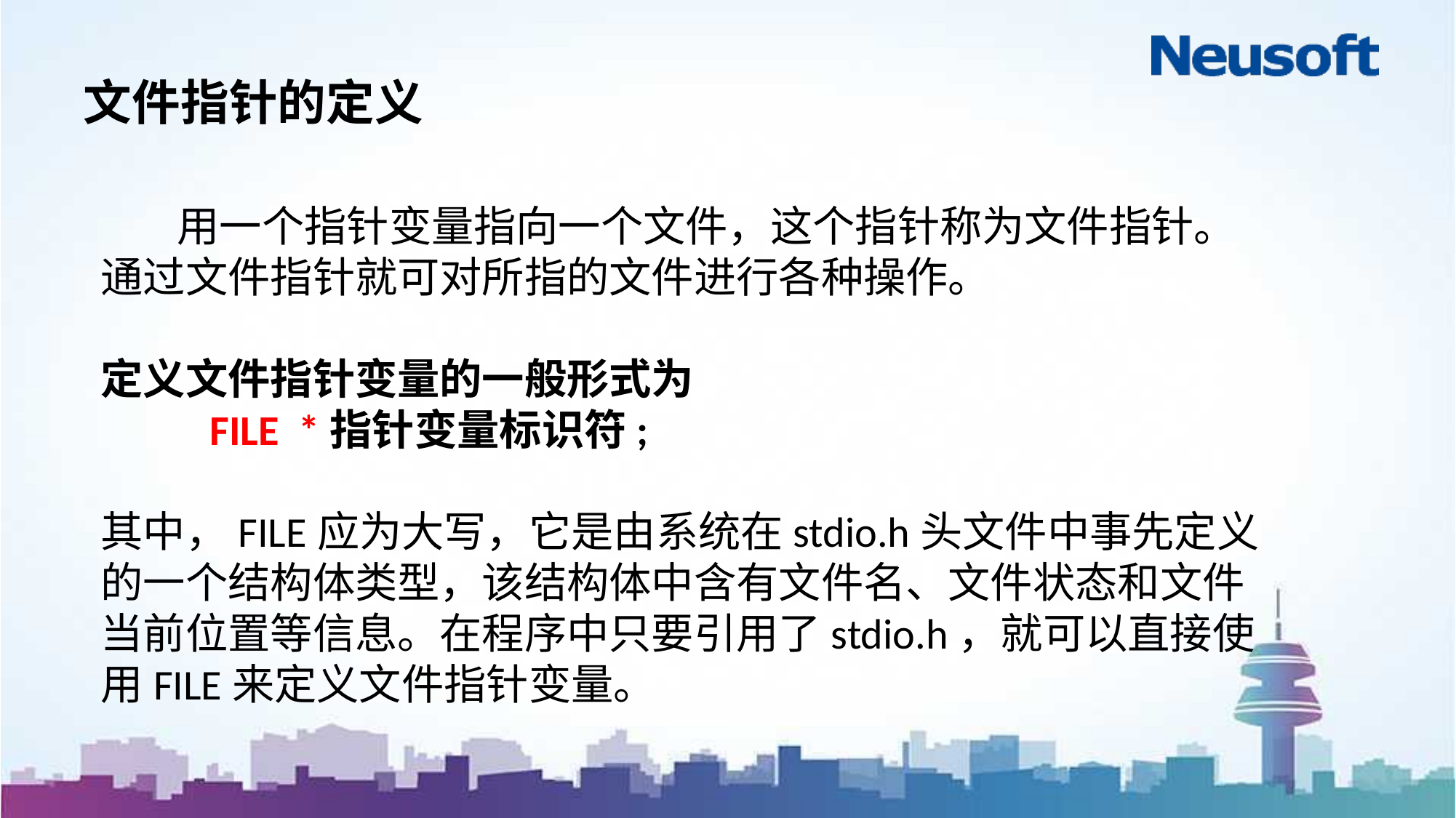

# 文件指针的定义
       用一个指针变量指向一个文件，这个指针称为文件指针。通过文件指针就可对所指的文件进行各种操作。

定义文件指针变量的一般形式为
	FILE  *指针变量标识符;

其中，FILE应为大写，它是由系统在stdio.h头文件中事先定义的一个结构体类型，该结构体中含有文件名、文件状态和文件当前位置等信息。在程序中只要引用了stdio.h，就可以直接使用FILE来定义文件指针变量。